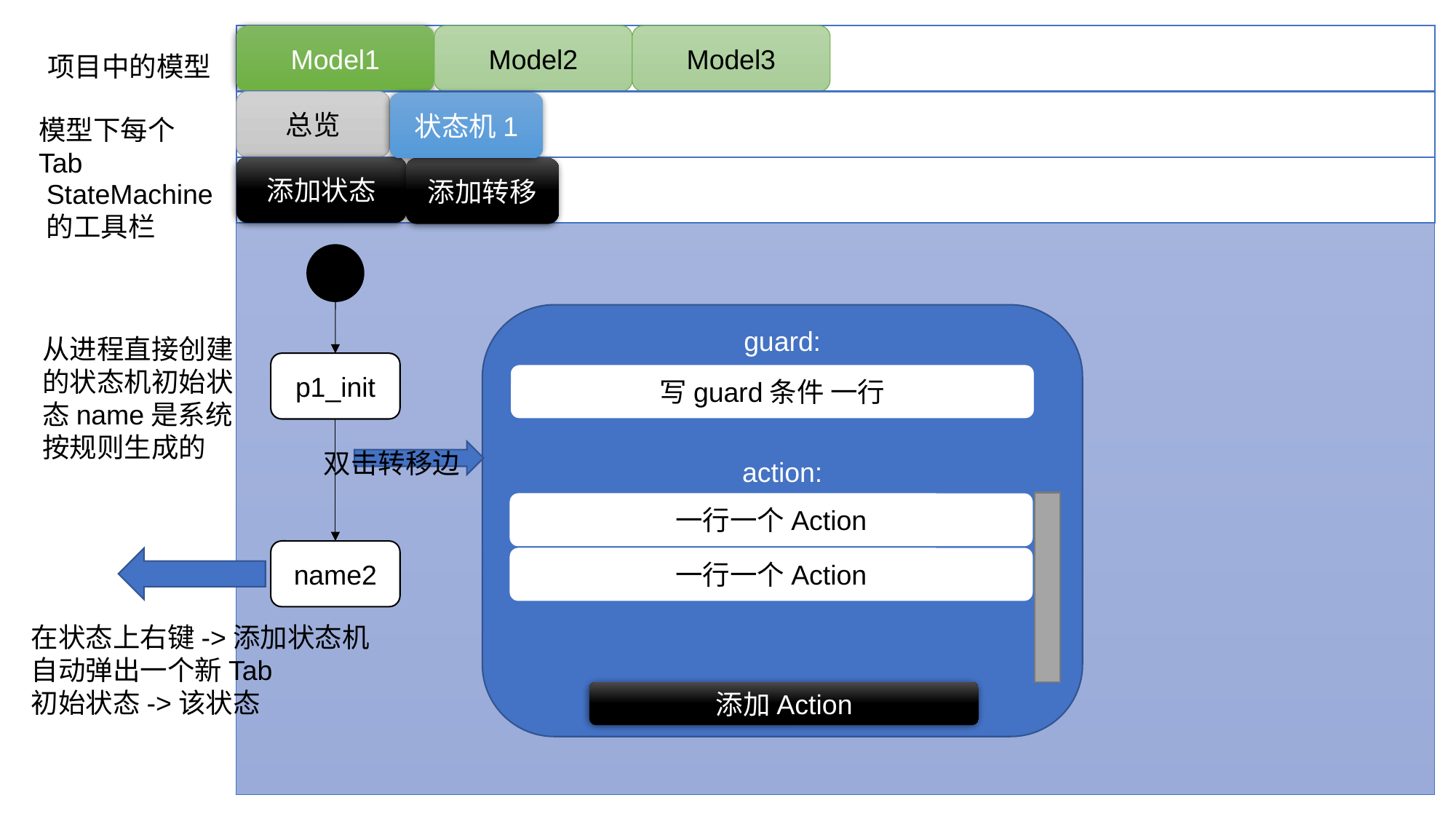

Model2
Model3
Model1

项目中的模型

总览
状态机1
模型下每个Tab
添加状态

添加转移
StateMachine
的工具栏

guard:

action:

从进程直接创建的状态机初始状态name是系统按规则生成的
p1_init
写guard条件 一行
双击转移边

一行一个Action

name2
一行一个Action

在状态上右键->添加状态机
自动弹出一个新Tab
初始状态->该状态
添加Action